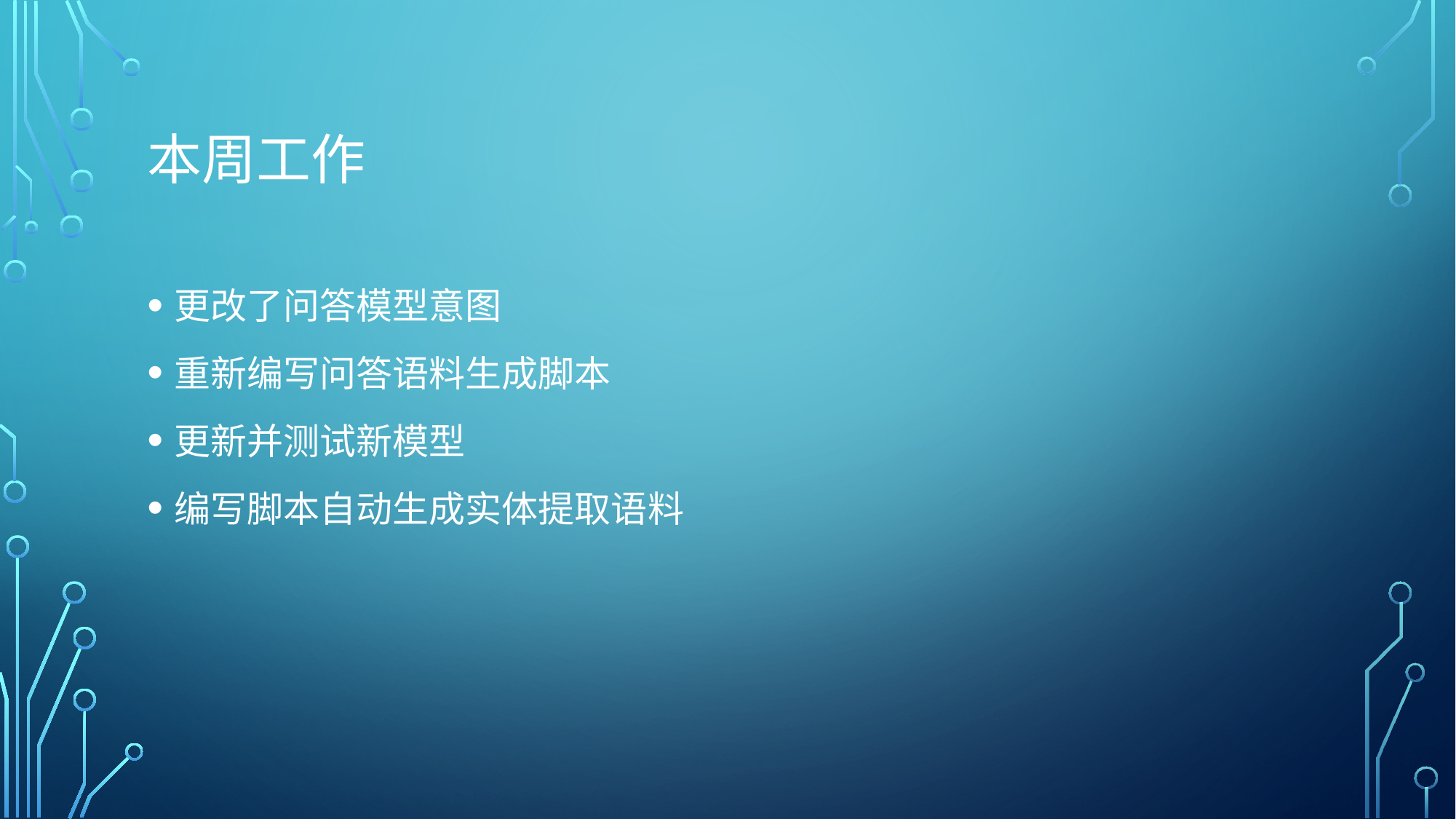

# 本周工作
更改了问答模型意图
重新编写问答语料生成脚本
更新并测试新模型
编写脚本自动生成实体提取语料